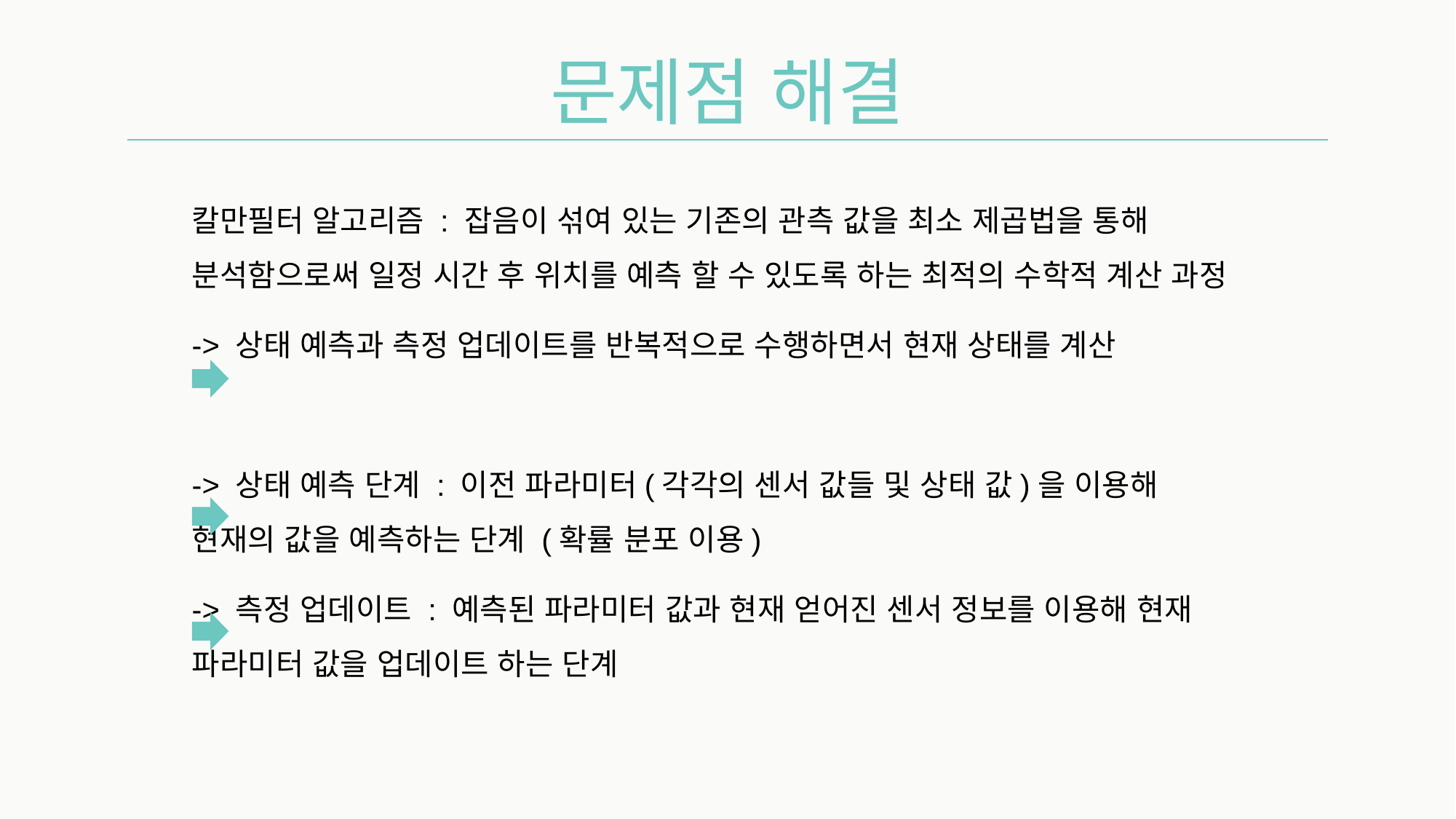

문제점 해결
칼만필터 알고리즘 : 잡음이 섞여 있는 기존의 관측 값을 최소 제곱법을 통해 분석함으로써 일정 시간 후 위치를 예측 할 수 있도록 하는 최적의 수학적 계산 과정
-> 상태 예측과 측정 업데이트를 반복적으로 수행하면서 현재 상태를 계산

-> 상태 예측 단계 : 이전 파라미터(각각의 센서 값들 및 상태 값)을 이용해 현재의 값을 예측하는 단계 (확률 분포 이용)
-> 측정 업데이트 : 예측된 파라미터 값과 현재 얻어진 센서 정보를 이용해 현재 파라미터 값을 업데이트 하는 단계